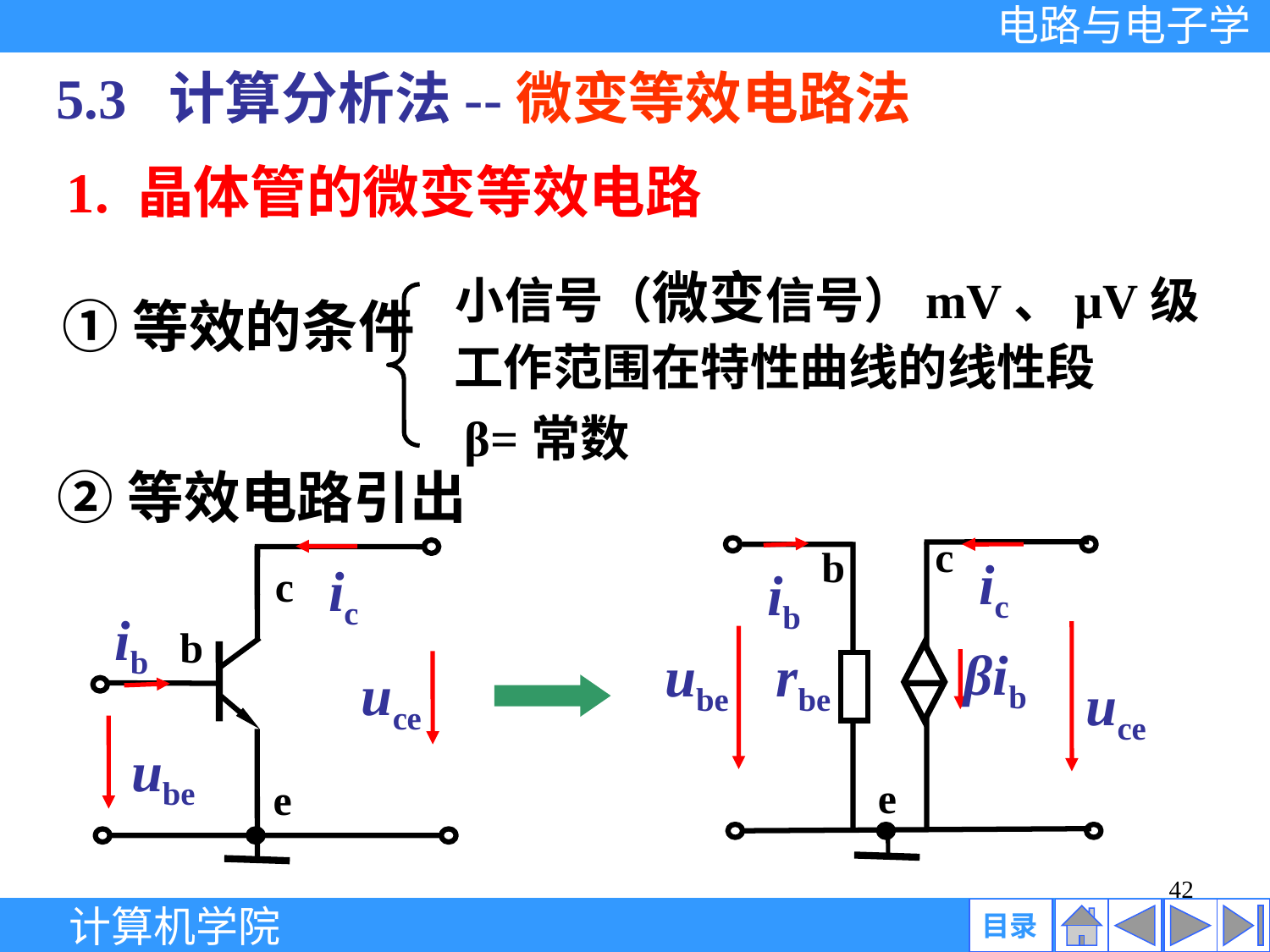

5.3  计算分析法--微变等效电路法
1. 晶体管的微变等效电路
小信号（微变信号）mV、μV级

工作范围在特性曲线的线性段
β=常数
①等效的条件
②等效电路引出

c
b

ic

ib

βib
ube
rbe

uce
e

ic
c
ib
b

uce

ube

e